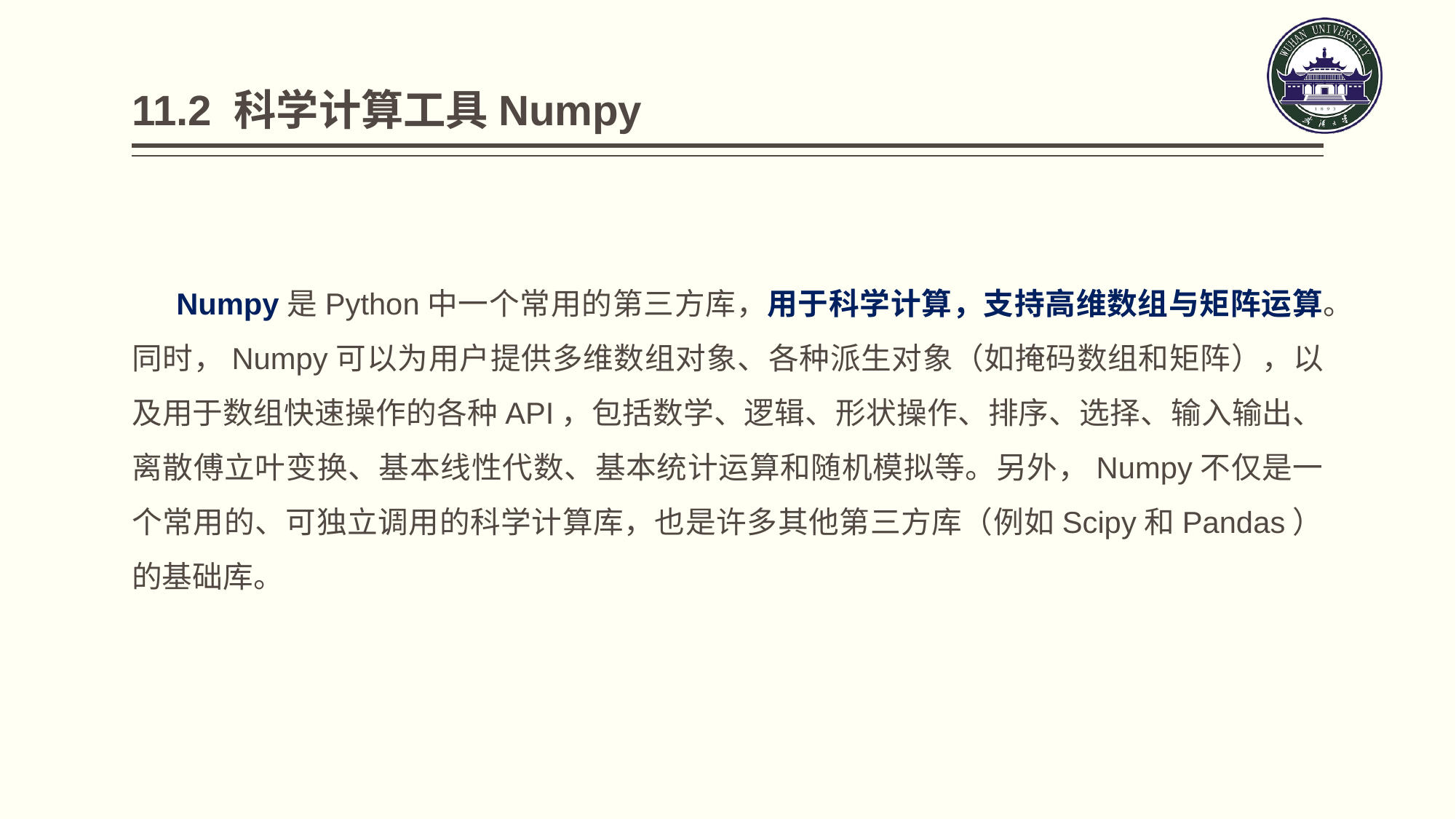

# 11.2 科学计算工具Numpy
     Numpy是Python中一个常用的第三方库，用于科学计算，支持高维数组与矩阵运算。同时，Numpy可以为用户提供多维数组对象、各种派生对象（如掩码数组和矩阵），以及用于数组快速操作的各种API，包括数学、逻辑、形状操作、排序、选择、输入输出、离散傅立叶变换、基本线性代数、基本统计运算和随机模拟等。另外，Numpy不仅是一个常用的、可独立调用的科学计算库，也是许多其他第三方库（例如Scipy和Pandas）的基础库。